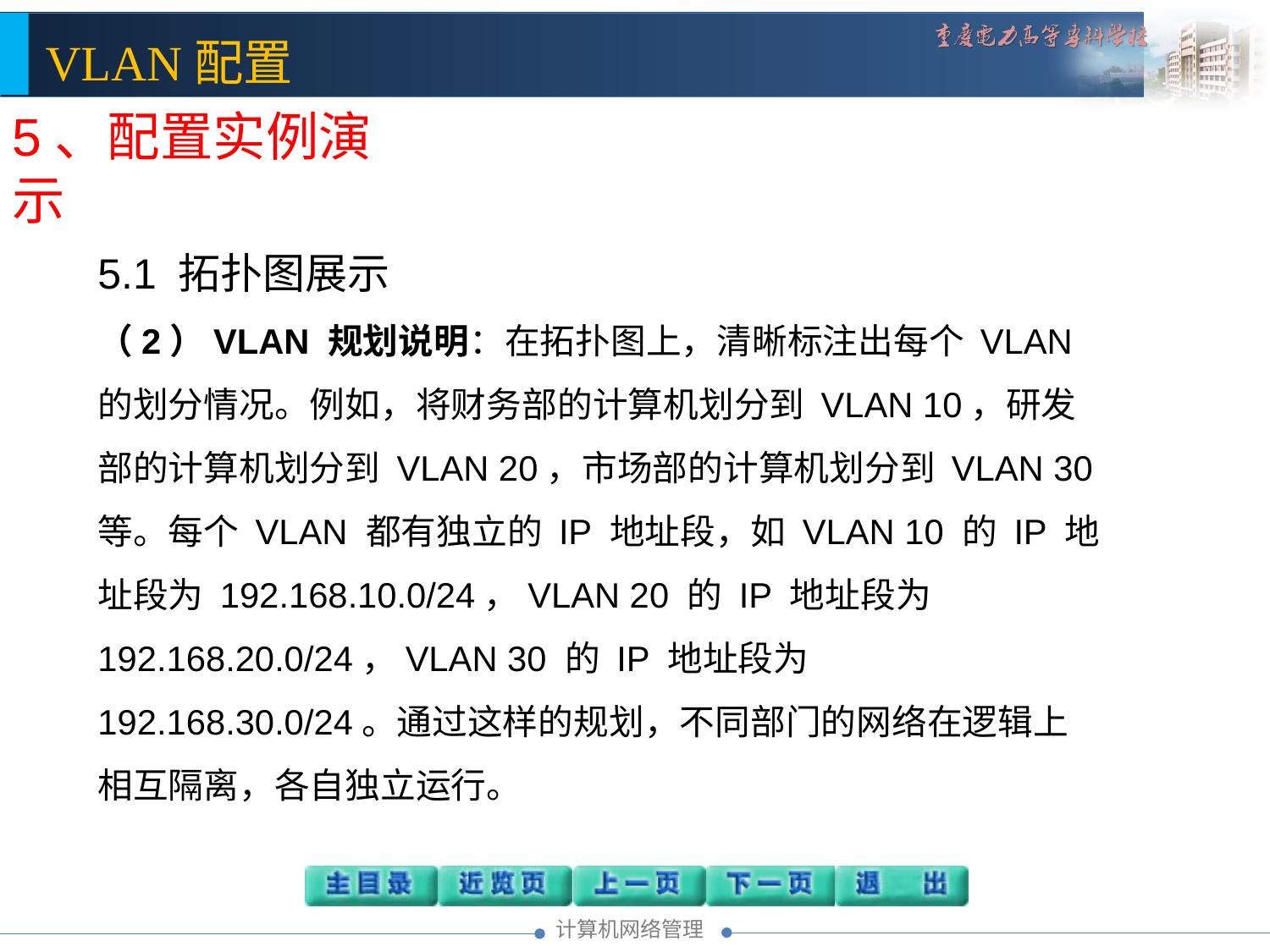

5、配置实例演示
5.1 拓扑图展示
（2）VLAN 规划说明：在拓扑图上，清晰标注出每个 VLAN 的划分情况。例如，将财务部的计算机划分到 VLAN 10，研发部的计算机划分到 VLAN 20，市场部的计算机划分到 VLAN 30 等。每个 VLAN 都有独立的 IP 地址段，如 VLAN 10 的 IP 地址段为 192.168.10.0/24，VLAN 20 的 IP 地址段为 192.168.20.0/24，VLAN 30 的 IP 地址段为 192.168.30.0/24。通过这样的规划，不同部门的网络在逻辑上相互隔离，各自独立运行。